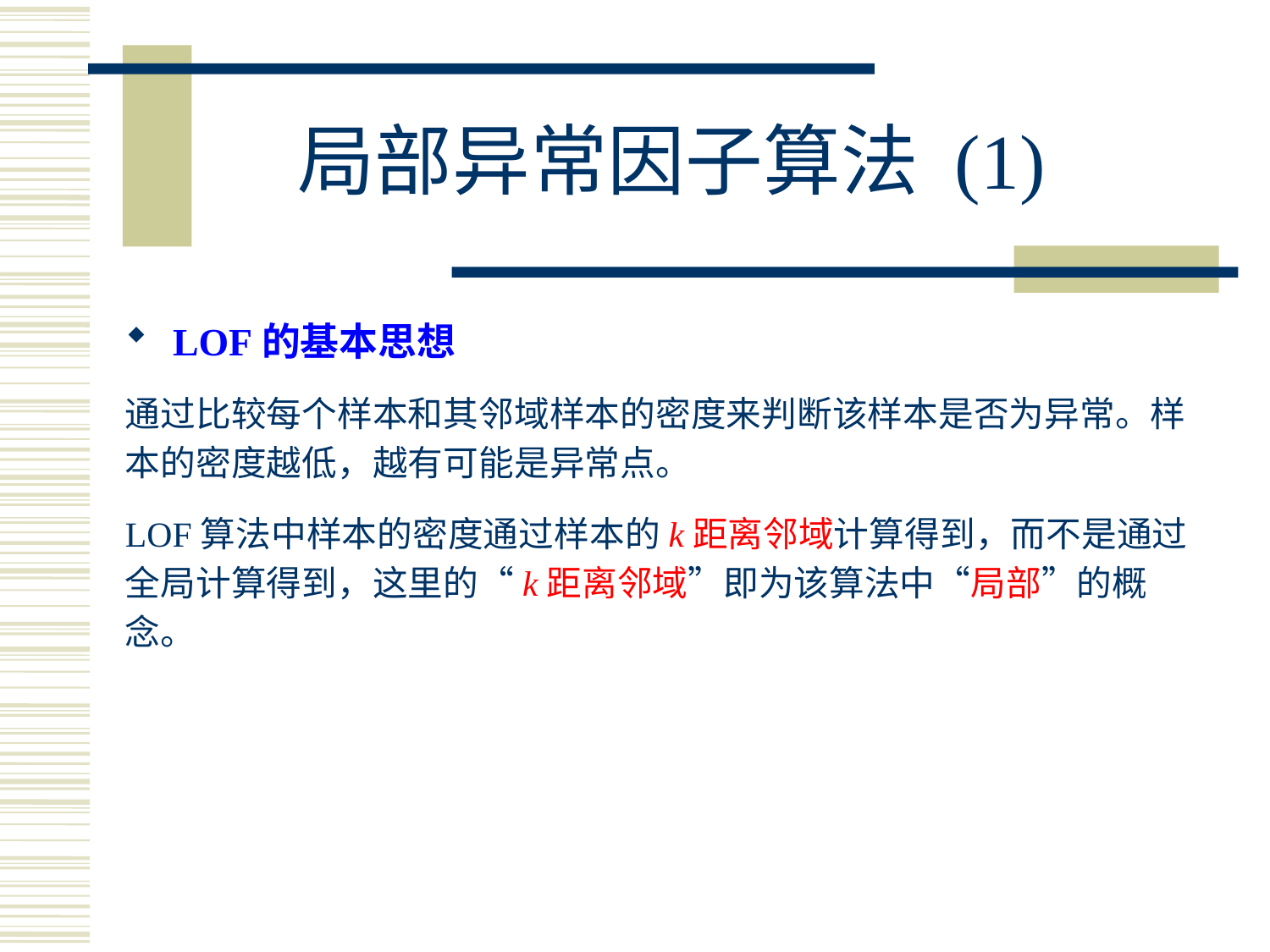

# 局部异常因子算法 (1)
LOF的基本思想
通过比较每个样本和其邻域样本的密度来判断该样本是否为异常。样本的密度越低，越有可能是异常点。
LOF算法中样本的密度通过样本的k距离邻域计算得到，而不是通过全局计算得到，这里的“k距离邻域”即为该算法中“局部”的概念。